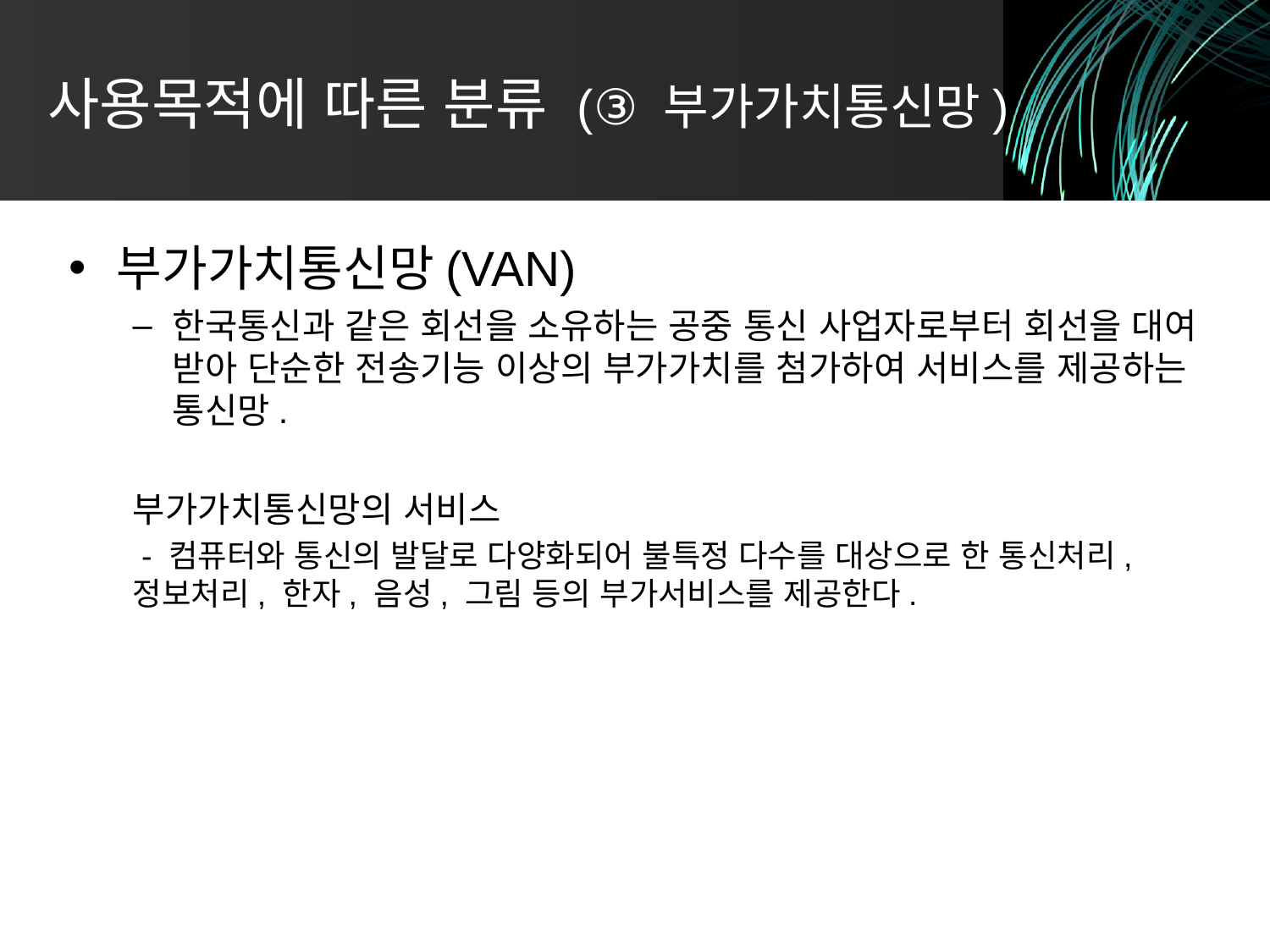

# 사용목적에 따른 분류 (③ 부가가치통신망)
부가가치통신망(VAN)
한국통신과 같은 회선을 소유하는 공중 통신 사업자로부터 회선을 대여 받아 단순한 전송기능 이상의 부가가치를 첨가하여 서비스를 제공하는 통신망.

부가가치통신망의 서비스
 - 컴퓨터와 통신의 발달로 다양화되어 불특정 다수를 대상으로 한 통신처리, 정보처리, 한자, 음성, 그림 등의 부가서비스를 제공한다.